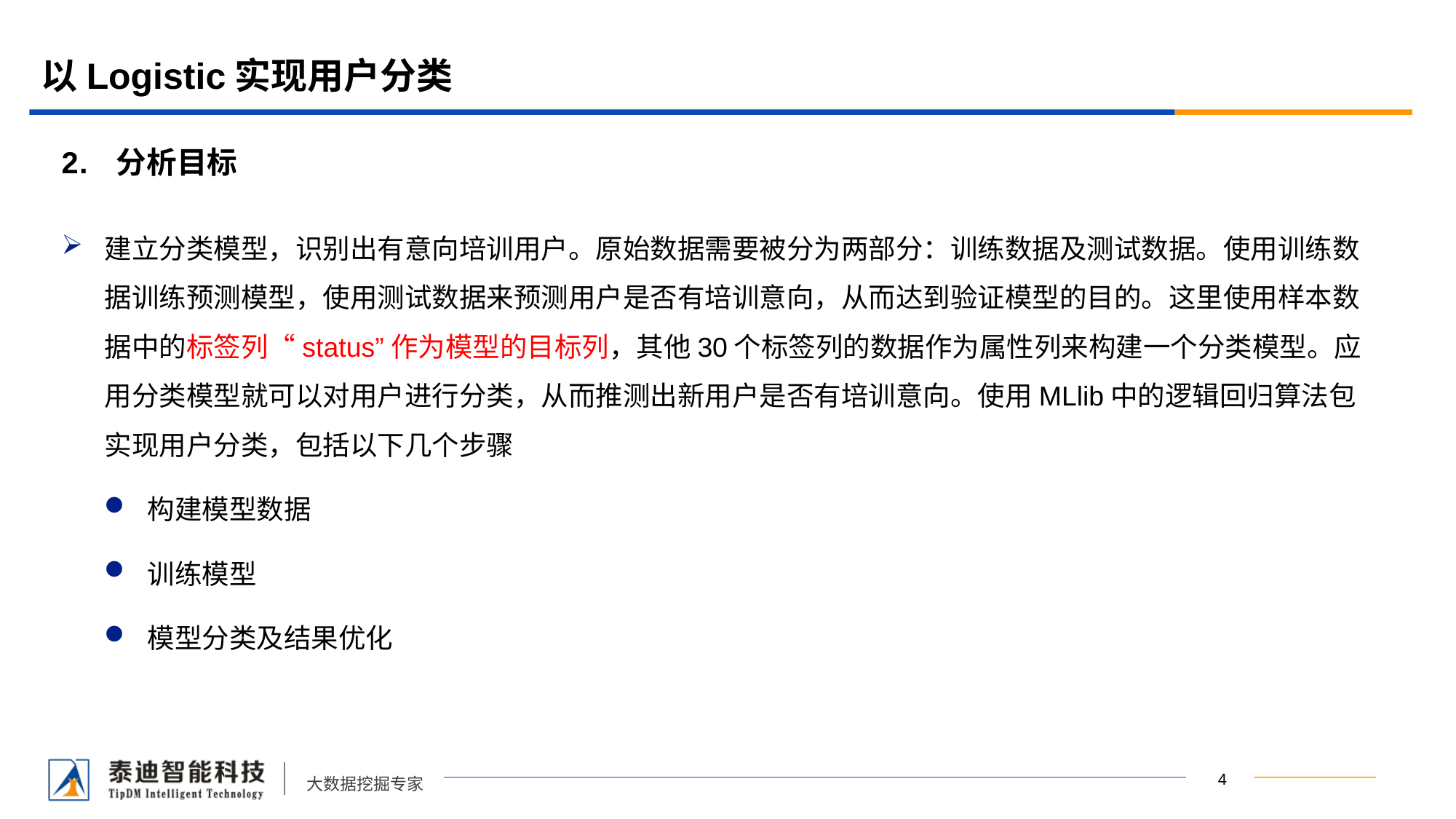

# 以Logistic实现用户分类
分析目标
建立分类模型，识别出有意向培训用户。原始数据需要被分为两部分：训练数据及测试数据。使用训练数据训练预测模型，使用测试数据来预测用户是否有培训意向，从而达到验证模型的目的。这里使用样本数据中的标签列“status”作为模型的目标列，其他30个标签列的数据作为属性列来构建一个分类模型。应用分类模型就可以对用户进行分类，从而推测出新用户是否有培训意向。使用MLlib中的逻辑回归算法包实现用户分类，包括以下几个步骤
构建模型数据
训练模型
模型分类及结果优化